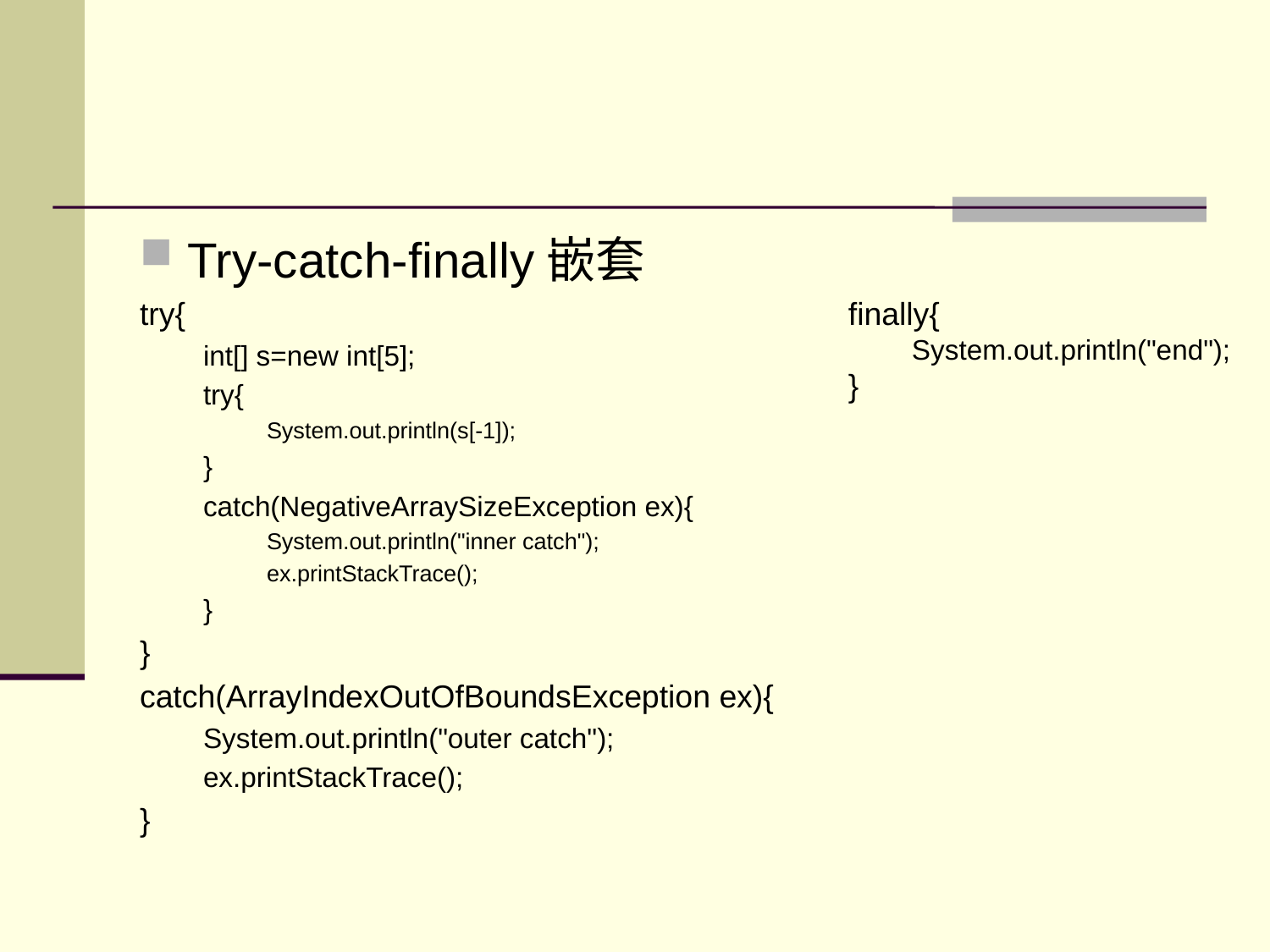

#
Try-catch-finally嵌套
try{
int[] s=new int[5];
try{
System.out.println(s[-1]);
}
catch(NegativeArraySizeException ex){
System.out.println("inner catch");
ex.printStackTrace();
}
}
catch(ArrayIndexOutOfBoundsException ex){
System.out.println("outer catch");
ex.printStackTrace();
}

finally{
System.out.println("end");
}